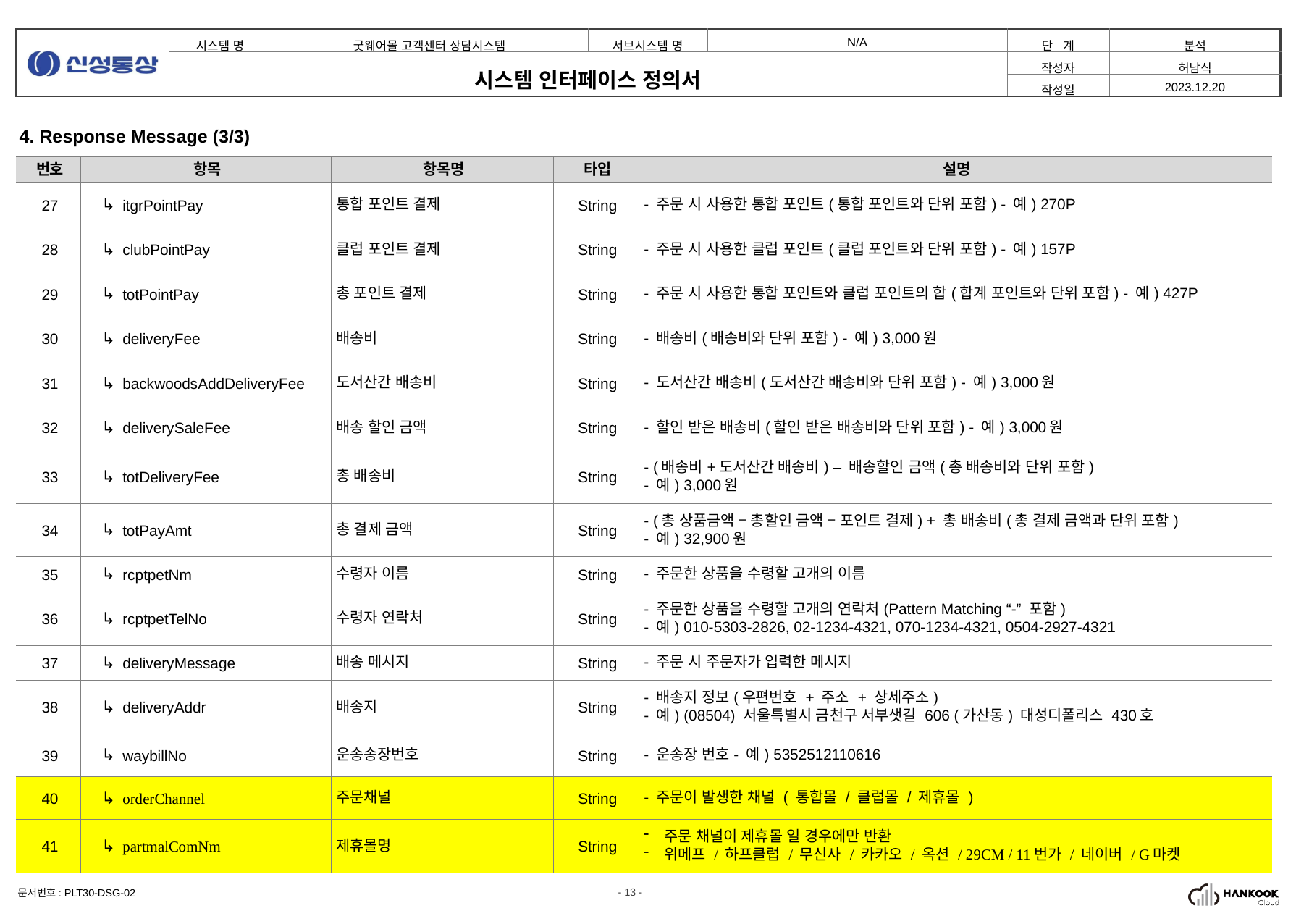

4. Response Message (3/3)
| 번호 | 항목 |  | 항목명 | 타입 | 설명 |
| --- | --- | --- | --- | --- | --- |
| 27 | ↳ | itgrPointPay | 통합 포인트 결제 | String | - 주문 시 사용한 통합 포인트(통합 포인트와 단위 포함) - 예) 270P |
| 28 | ↳ | clubPointPay | 클럽 포인트 결제 | String | - 주문 시 사용한 클럽 포인트(클럽 포인트와 단위 포함) - 예) 157P |
| 29 | ↳ | totPointPay | 총 포인트 결제 | String | - 주문 시 사용한 통합 포인트와 클럽 포인트의 합(합계 포인트와 단위 포함) - 예) 427P |
| 30 | ↳ | deliveryFee | 배송비 | String | - 배송비(배송비와 단위 포함) - 예) 3,000원 |
| 31 | ↳ | backwoodsAddDeliveryFee | 도서산간 배송비 | String | - 도서산간 배송비(도서산간 배송비와 단위 포함) - 예) 3,000원 |
| 32 | ↳ | deliverySaleFee | 배송 할인 금액 | String | - 할인 받은 배송비(할인 받은 배송비와 단위 포함) - 예) 3,000원 |
| 33 | ↳ | totDeliveryFee | 총 배송비 | String | - (배송비+도서산간 배송비) – 배송할인 금액(총 배송비와 단위 포함) - 예) 3,000원 |
| 34 | ↳ | totPayAmt | 총 결제 금액 | String | - (총 상품금액 – 총할인 금액 – 포인트 결제) + 총 배송비(총 결제 금액과 단위 포함) - 예) 32,900원 |
| 35 | ↳ | rcptpetNm | 수령자 이름 | String | - 주문한 상품을 수령할 고개의 이름 |
| 36 | ↳ | rcptpetTelNo | 수령자 연락처 | String | - 주문한 상품을 수령할 고개의 연락처(Pattern Matching “-” 포함) - 예) 010-5303-2826, 02-1234-4321, 070-1234-4321, 0504-2927-4321 |
| 37 | ↳ | deliveryMessage | 배송 메시지 | String | - 주문 시 주문자가 입력한 메시지 |
| 38 | ↳ | deliveryAddr | 배송지 | String | - 배송지 정보(우편번호 + 주소 + 상세주소) - 예) (08504) 서울특별시 금천구 서부샛길 606 (가산동) 대성디폴리스 430호 |
| 39 | ↳ | waybillNo | 운송송장번호 | String | - 운송장 번호- 예) 5352512110616 |
| 40 | ↳ | orderChannel | 주문채널 | String | - 주문이 발생한 채널 ( 통합몰 / 클럽몰 / 제휴몰 ) |
| 41 | ↳ | partmalComNm | 제휴몰명 | String | 주문 채널이 제휴몰 일 경우에만 반환 위메프 / 하프클럽 / 무신사 / 카카오 / 옥션 / 29CM / 11번가 / 네이버 / G마켓 |